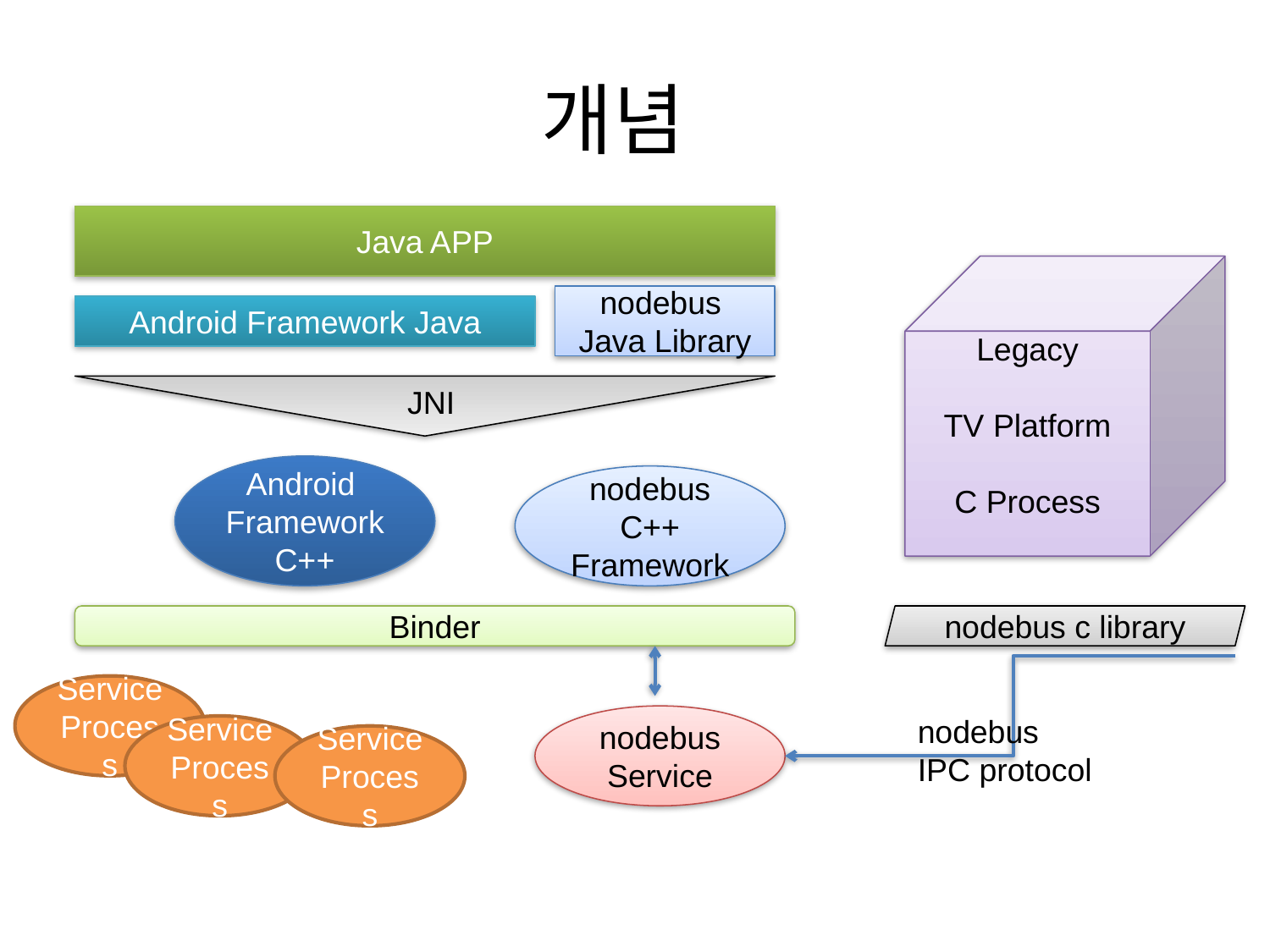

# 개념
Java APP
Legacy

TV Platform

C Process

nodebus
Java Library
Android Framework Java

JNI
Android
Framework C++
nodebus
C++
Framework
Binder
nodebus c library
ServiceProcess
nodebus
Service
nodebus
IPC protocol
ServiceProcess
ServiceProcess